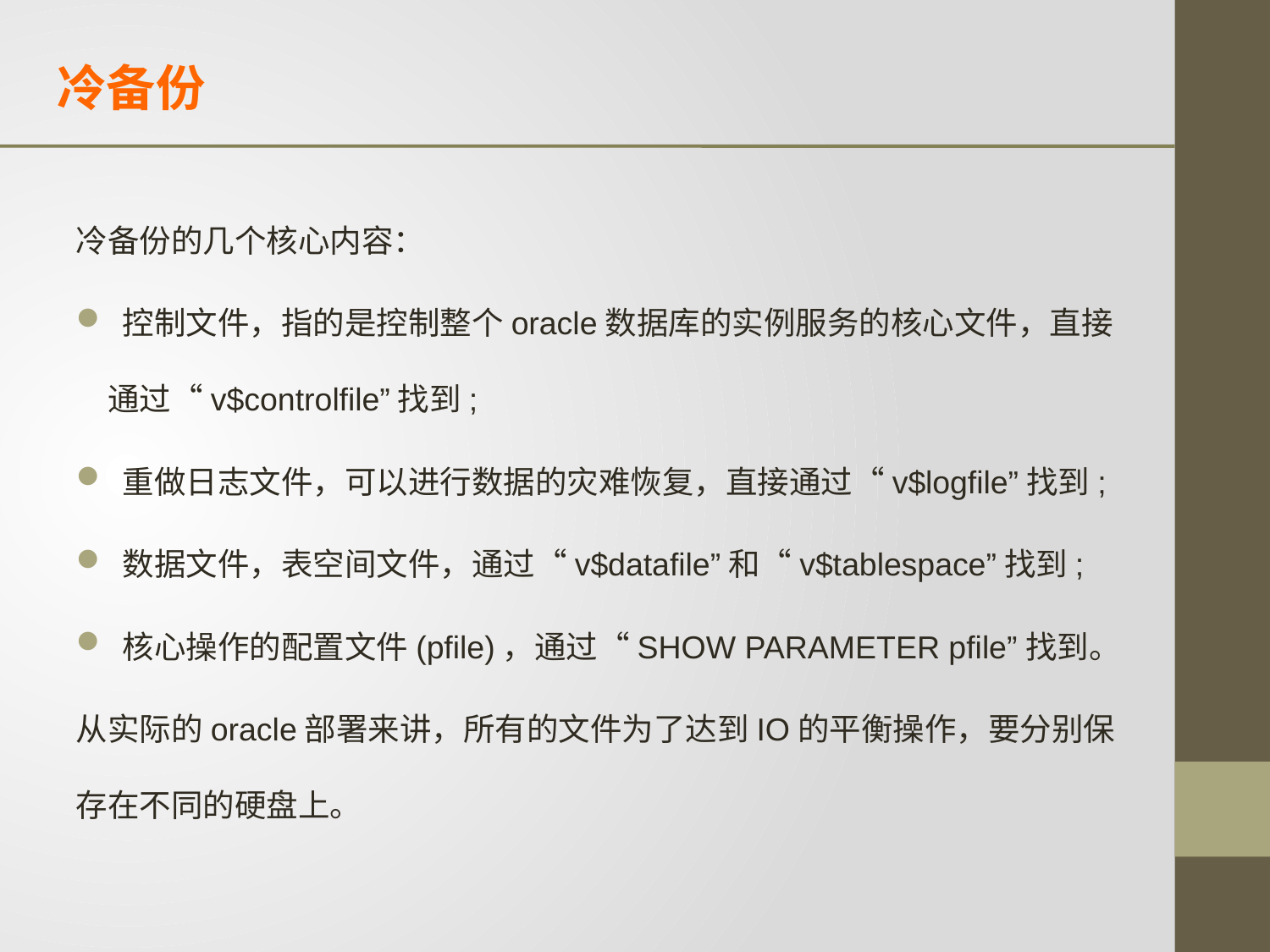

冷备份
冷备份的几个核心内容：
 控制文件，指的是控制整个oracle数据库的实例服务的核心文件，直接通过“v$controlfile”找到;
 重做日志文件，可以进行数据的灾难恢复，直接通过“v$logfile”找到;
 数据文件，表空间文件，通过“v$datafile”和“v$tablespace”找到;
 核心操作的配置文件(pfile)，通过“SHOW PARAMETER pfile”找到。
从实际的oracle部署来讲，所有的文件为了达到IO的平衡操作，要分别保存在不同的硬盘上。